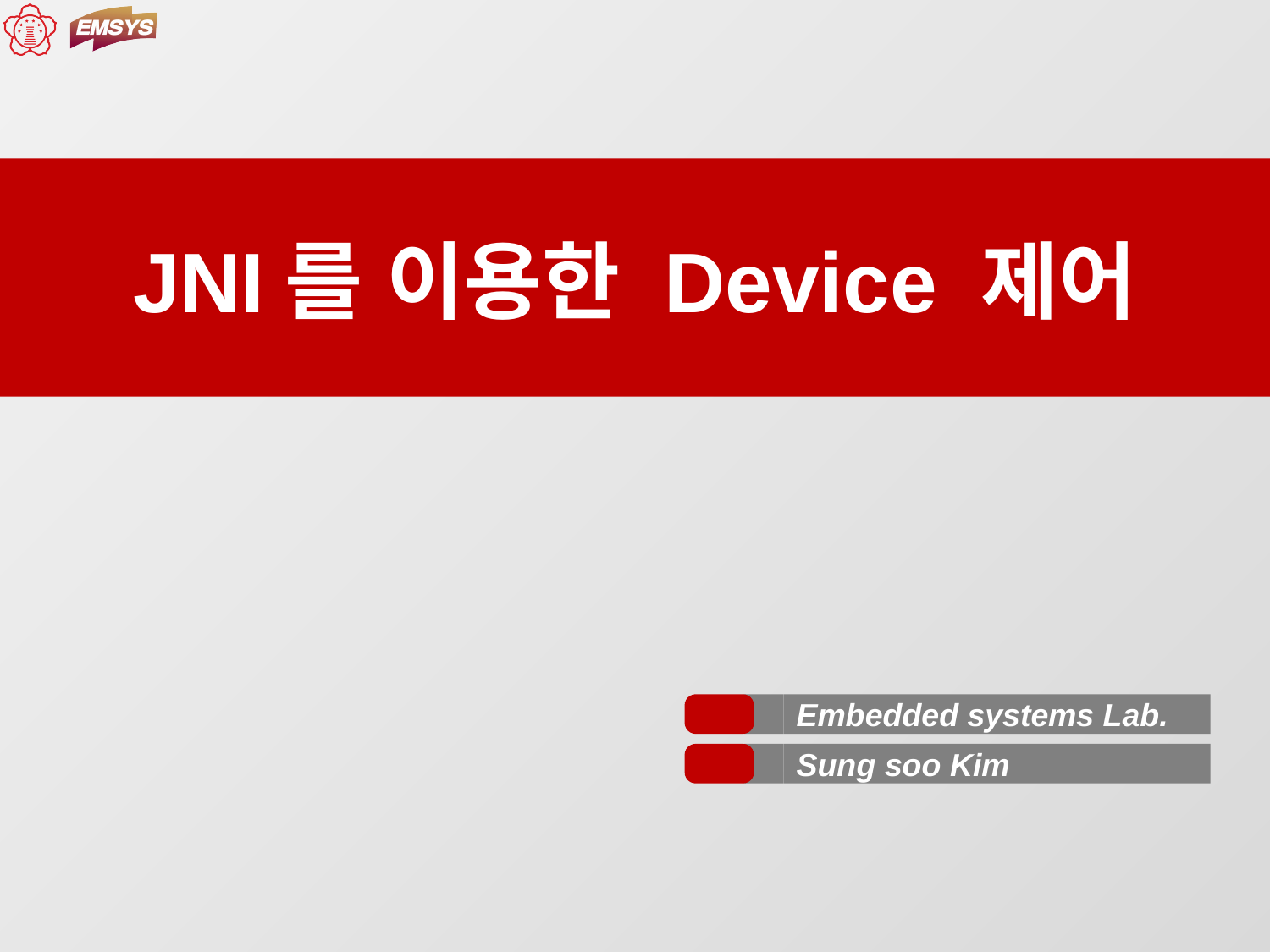

# JNI를 이용한 Device 제어

Embedded systems Lab.

Sung soo Kim